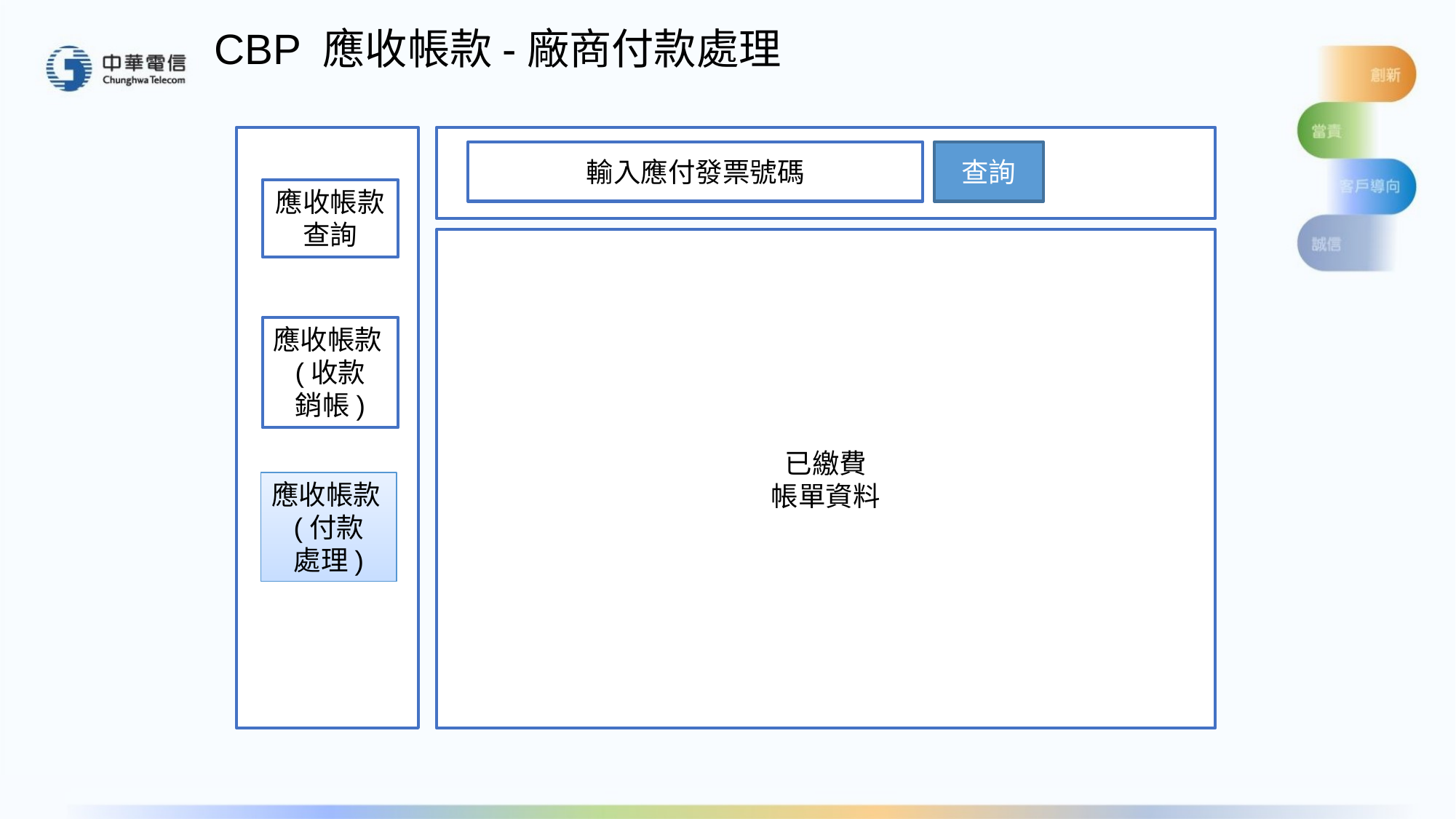

# CBP 應收帳款-廠商付款處理

輸入應付發票號碼
查詢
應收帳款查詢
已繳費
帳單資料
應收帳款(收款
銷帳)
應收帳款(付款
處理)